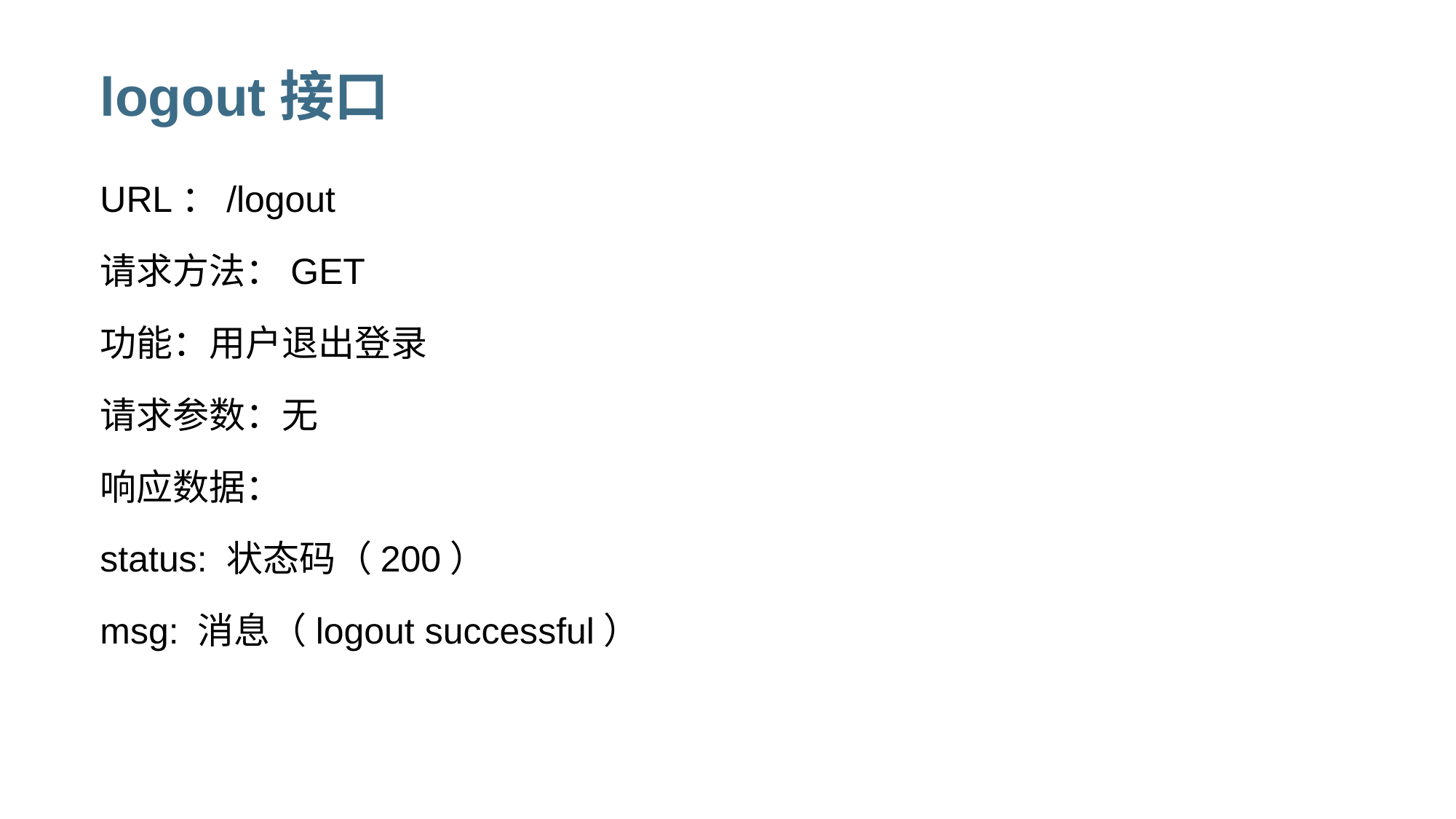

# logout接口
URL：/logout
请求方法：GET
功能：用户退出登录
请求参数：无
响应数据：
status: 状态码（200）
msg: 消息（logout successful）